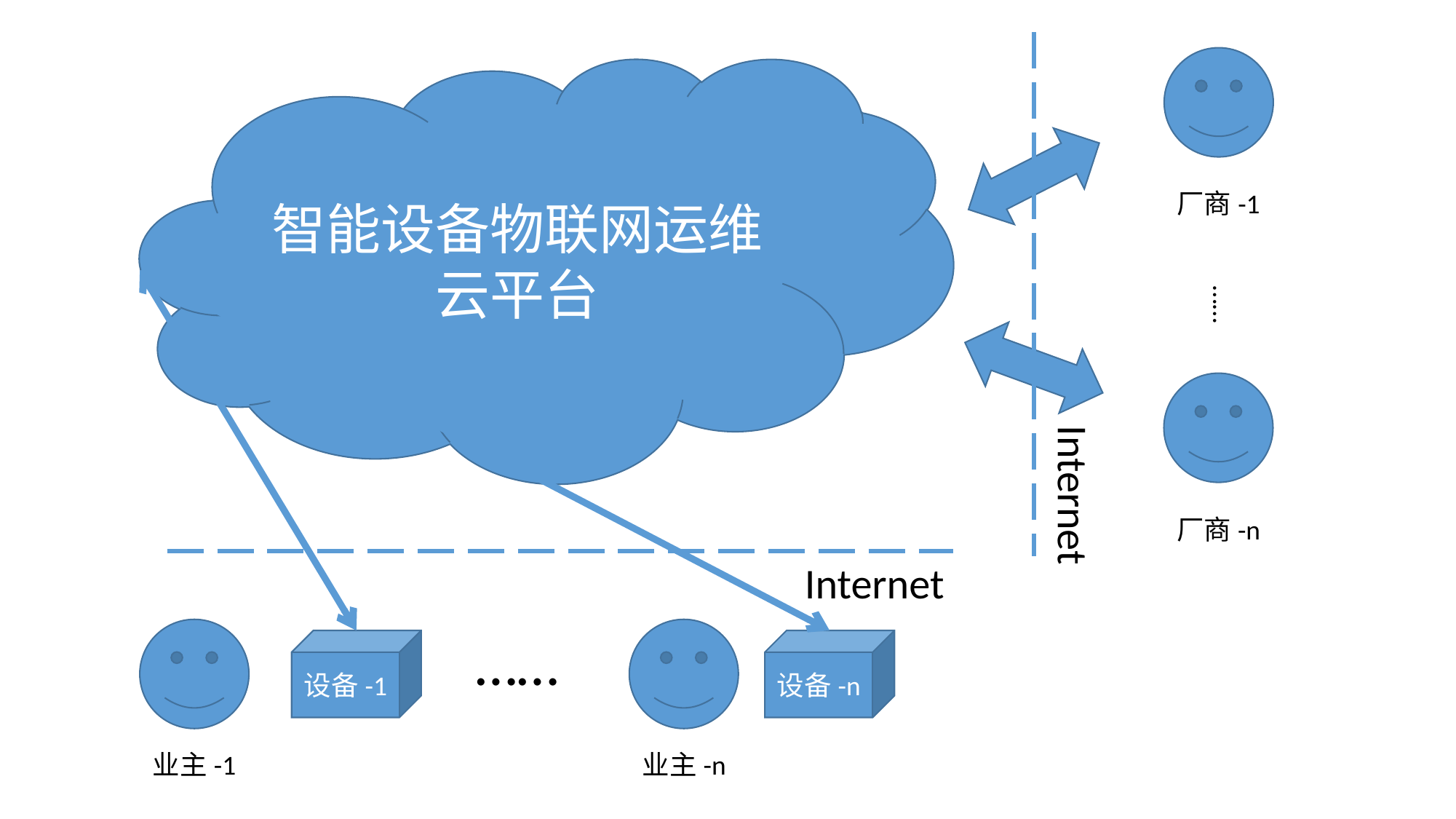

智能设备物联网运维云平台

厂商-1
……

Internet
厂商-n
Internet

……

设备-n
设备-1
业主-1
业主-n